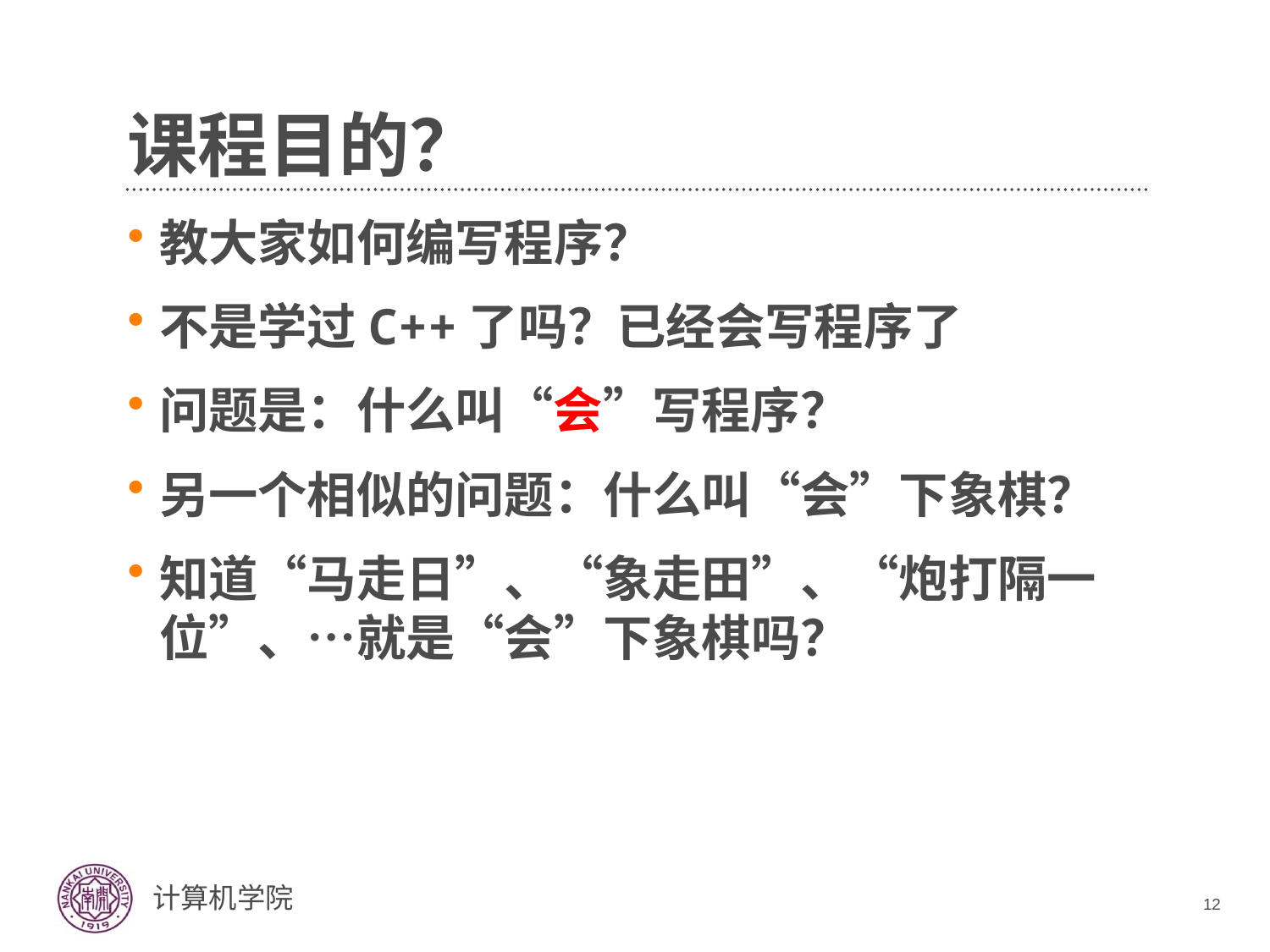

# 课程目的？
教大家如何编写程序？
不是学过C++了吗？已经会写程序了
问题是：什么叫“会”写程序？
另一个相似的问题：什么叫“会”下象棋？
知道“马走日”、“象走田”、“炮打隔一位”、…就是“会”下象棋吗？
12